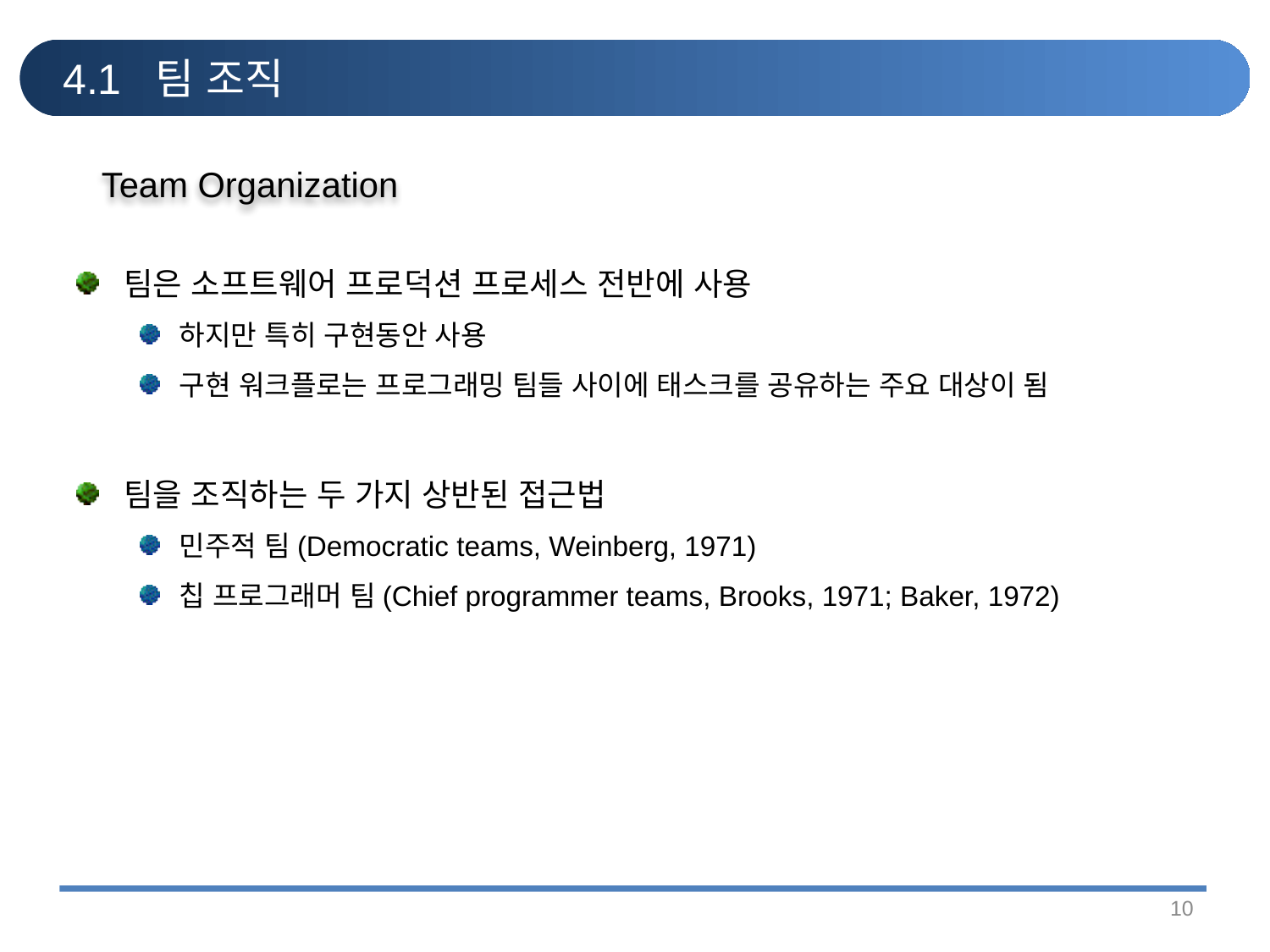

# 4.1  팀 조직
Team Organization
팀은 소프트웨어 프로덕션 프로세스 전반에 사용
하지만 특히 구현동안 사용
구현 워크플로는 프로그래밍 팀들 사이에 태스크를 공유하는 주요 대상이 됨

팀을 조직하는 두 가지 상반된 접근법
민주적 팀(Democratic teams, Weinberg, 1971)
칩 프로그래머 팀(Chief programmer teams, Brooks, 1971; Baker, 1972)
10